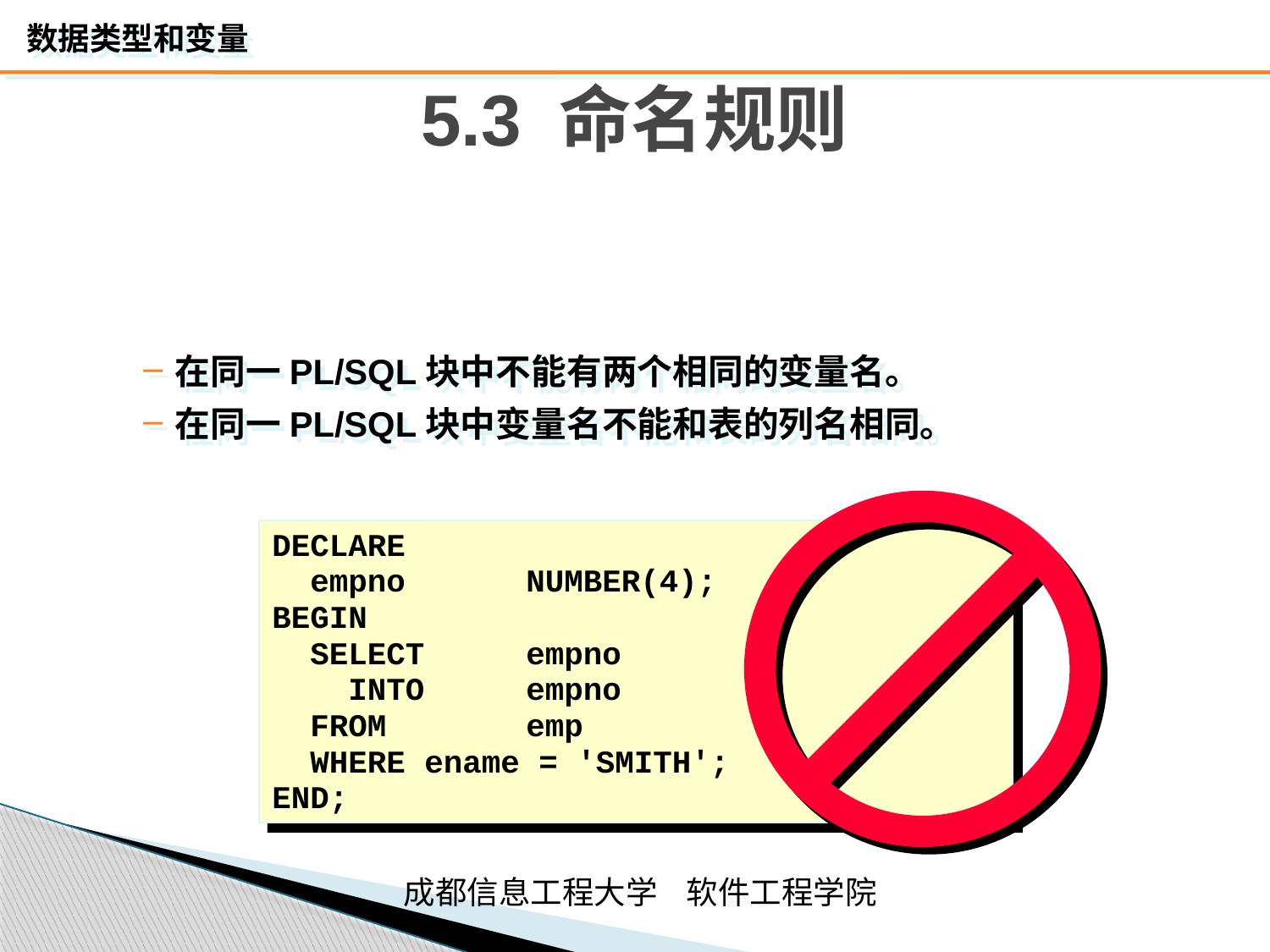

# 5.3 命名规则
在同一PL/SQL块中不能有两个相同的变量名。
在同一PL/SQL块中变量名不能和表的列名相同。

DECLARE
  empno	NUMBER(4);
BEGIN
  SELECT	empno
	    INTO	empno
	  FROM		emp
  WHERE ename = 'SMITH';
END;